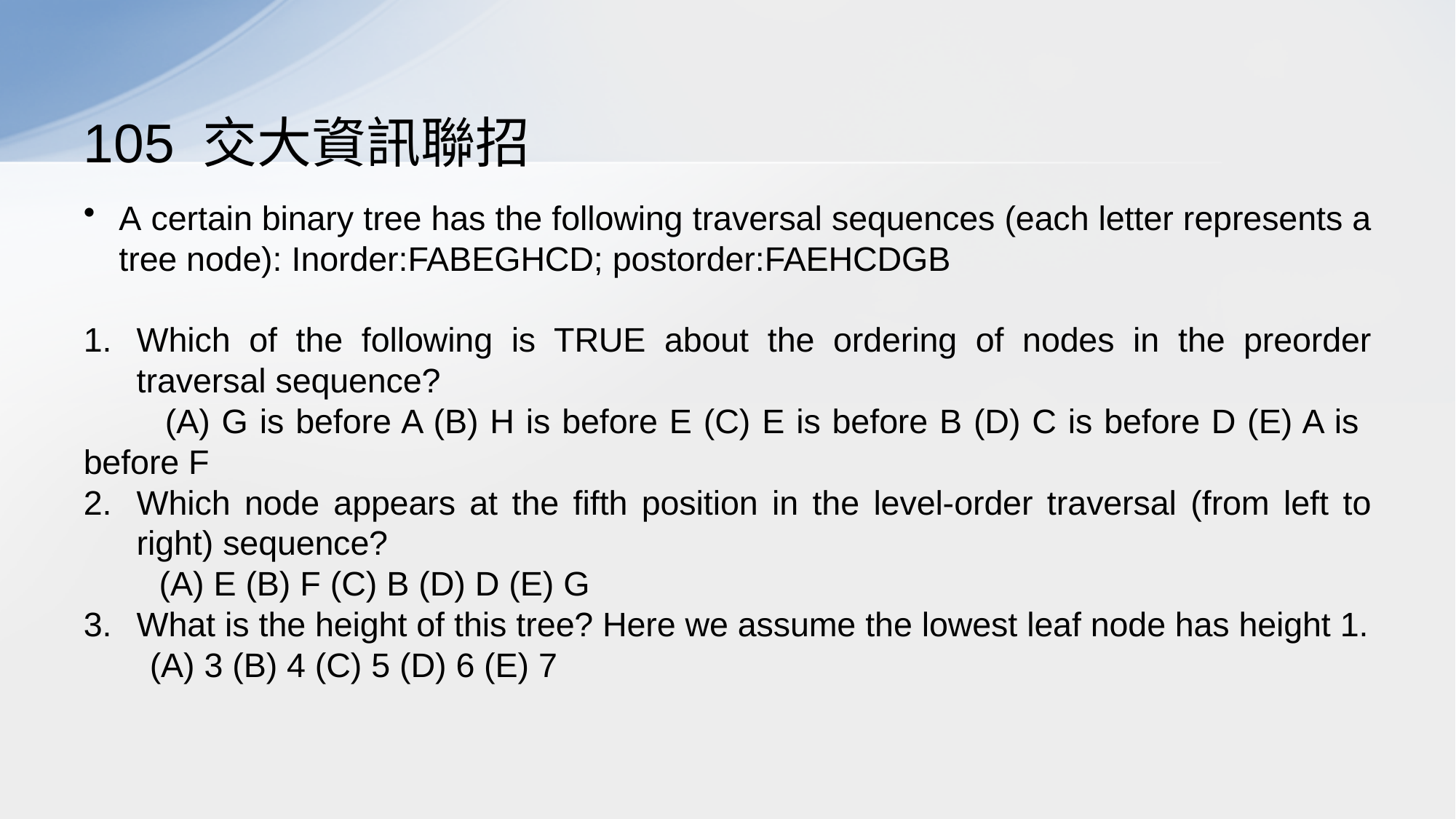

# 105 交大資訊聯招
A certain binary tree has the following traversal sequences (each letter represents a tree node): Inorder:FABEGHCD; postorder:FAEHCDGB

Which of the following is TRUE about the ordering of nodes in the preorder traversal sequence?
       (A) G is before A (B) H is before E (C) E is before B (D) C is before D (E) A is 	before F
Which node appears at the fifth position in the level-order traversal (from left to right) sequence?
        (A) E (B) F (C) B (D) D (E) G
What is the height of this tree? Here we assume the lowest leaf node has height 1.
       (A) 3 (B) 4 (C) 5 (D) 6 (E) 7